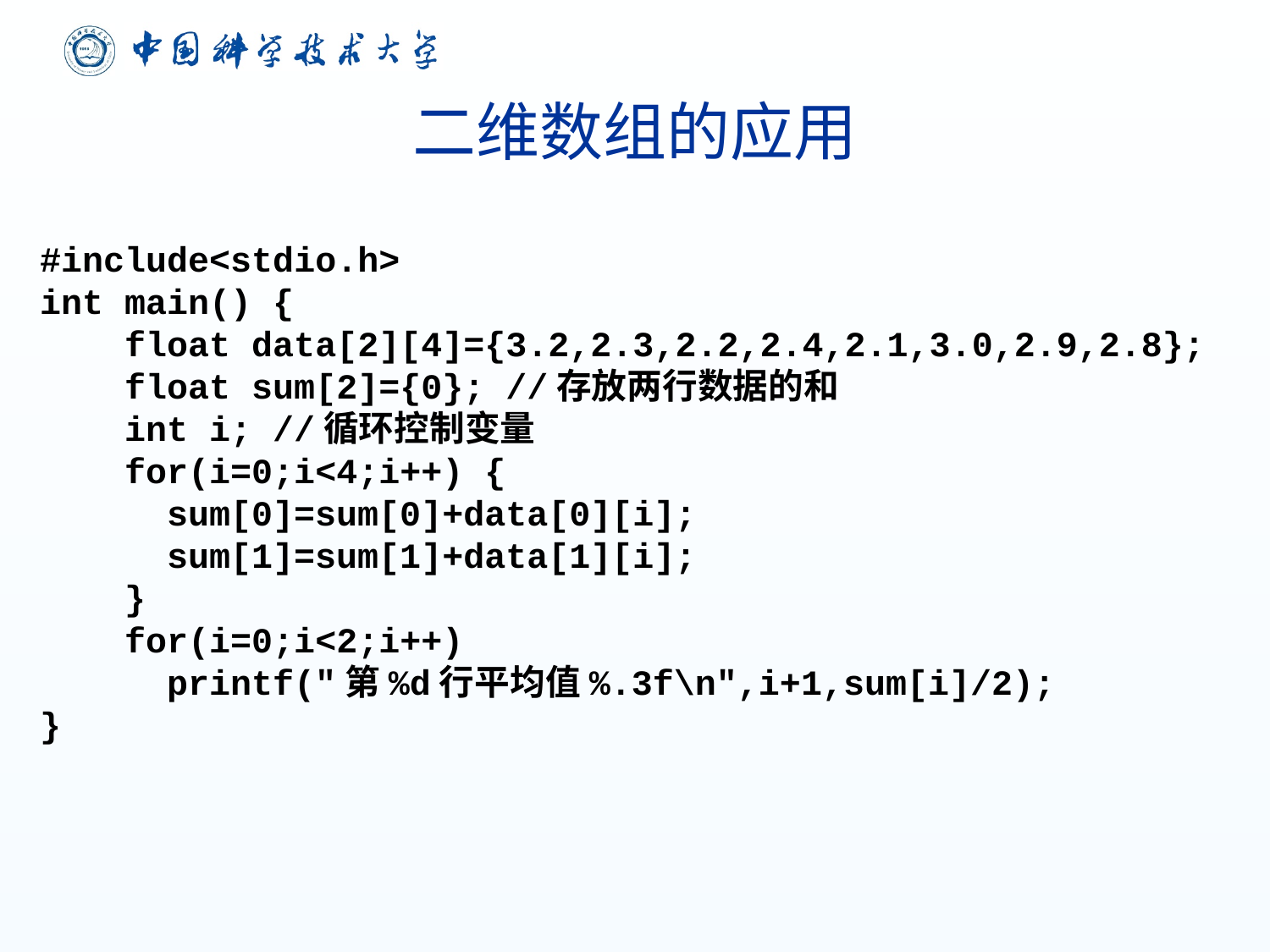

# 二维数组的应用
#include<stdio.h>
int main() {
    float data[2][4]={3.2,2.3,2.2,2.4,2.1,3.0,2.9,2.8};
    float sum[2]={0}; //存放两行数据的和
    int i; //循环控制变量
    for(i=0;i<4;i++) {
	sum[0]=sum[0]+data[0][i];
	sum[1]=sum[1]+data[1][i];
    }
    for(i=0;i<2;i++)
	printf("第%d行平均值%.3f\n",i+1,sum[i]/2);
}